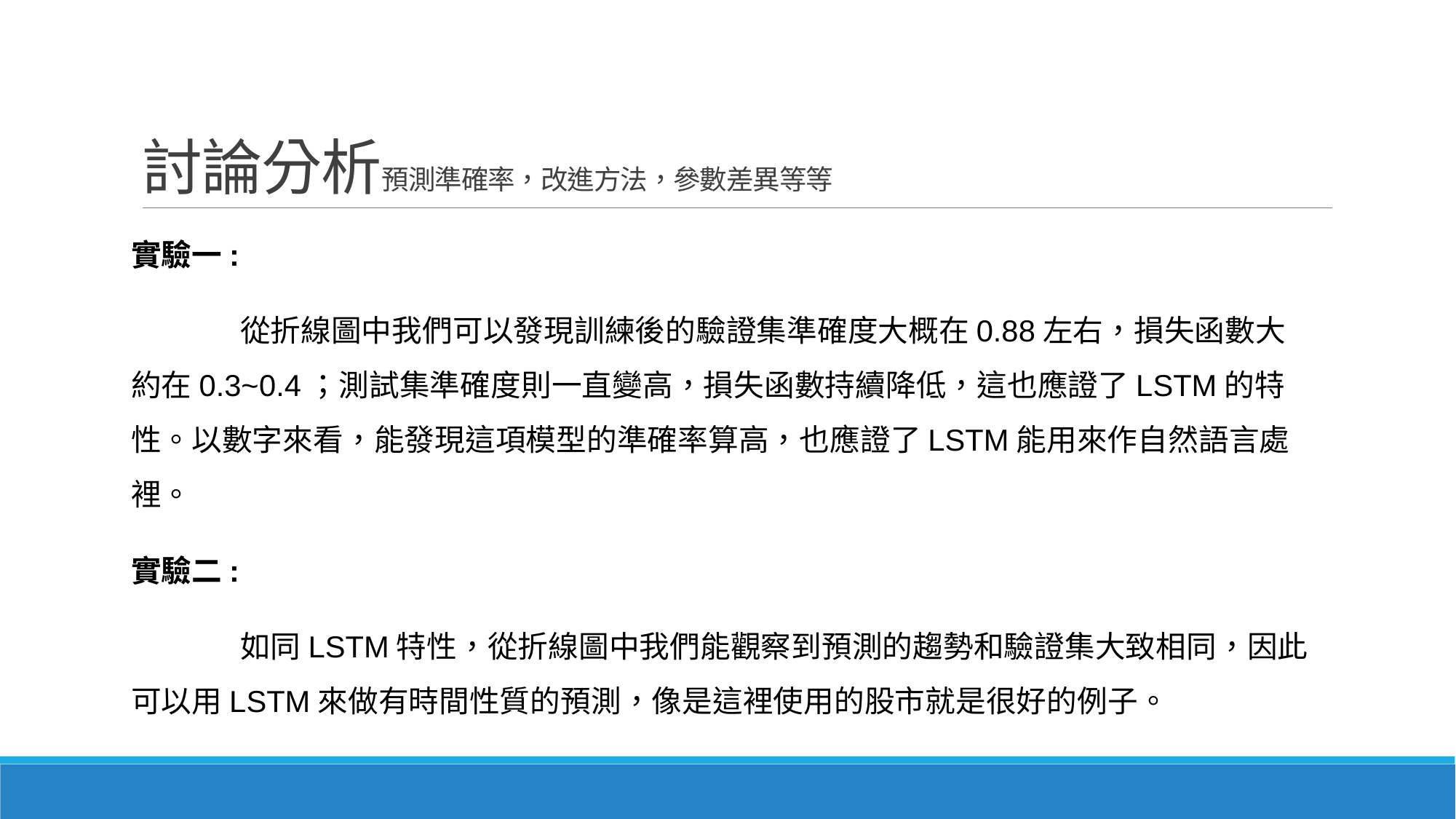

# 討論分析預測準確率，改進方法，參數差異等等
實驗一:
	從折線圖中我們可以發現訓練後的驗證集準確度大概在0.88左右，損失函數大約在0.3~0.4；測試集準確度則一直變高，損失函數持續降低，這也應證了LSTM的特性。以數字來看，能發現這項模型的準確率算高，也應證了LSTM能用來作自然語言處裡。
實驗二:
	如同LSTM特性，從折線圖中我們能觀察到預測的趨勢和驗證集大致相同，因此可以用LSTM來做有時間性質的預測，像是這裡使用的股市就是很好的例子。